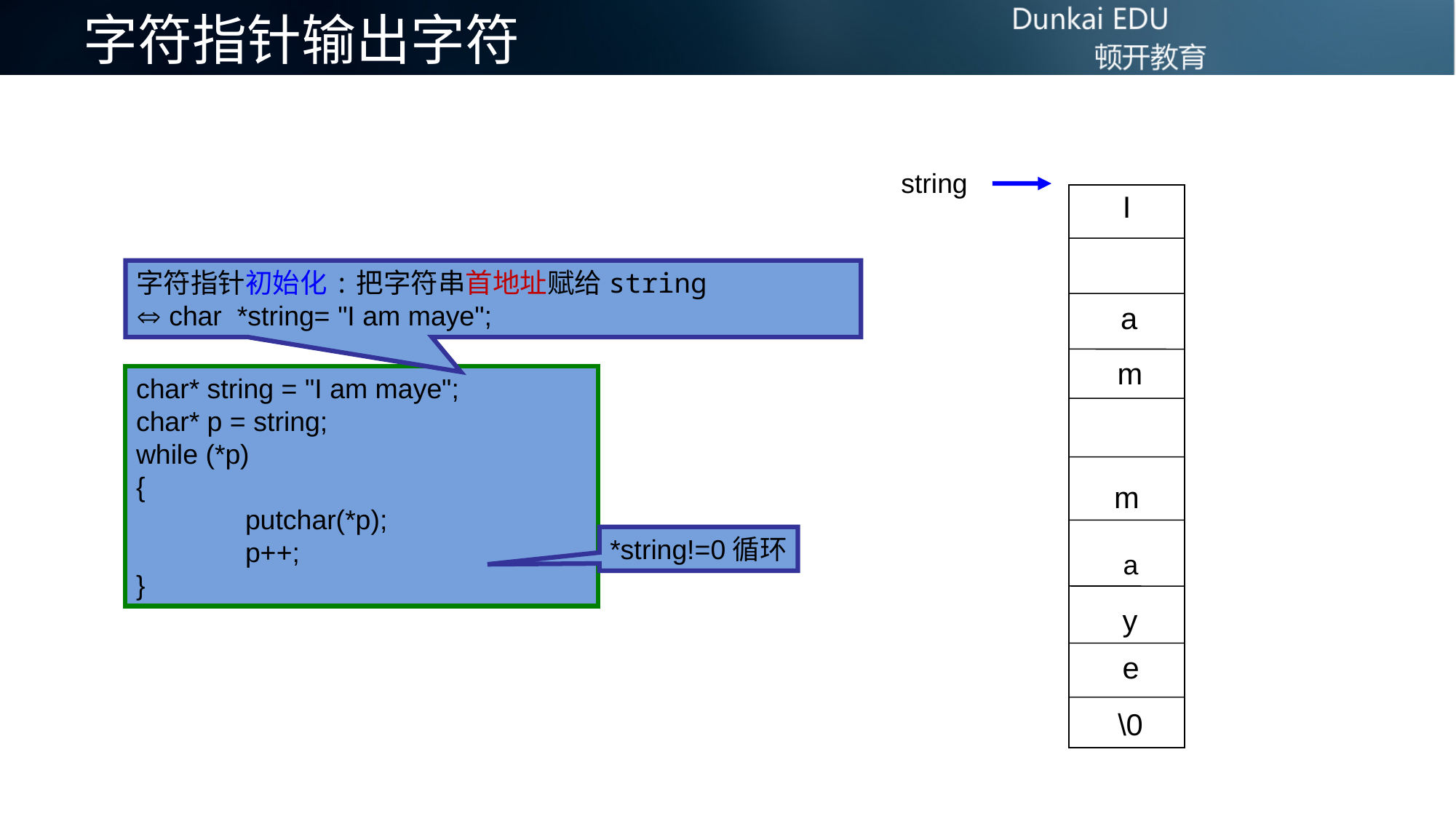

# 字符指针输出字符
string

I

a
m

m
y
e
\0
字符指针初始化:把字符串首地址赋给string
⇔ char  *string= "I am maye";
char* string = "I am maye";
char* p = string;
while (*p)
{
	putchar(*p);
	p++;
}
*string!=0循环
a